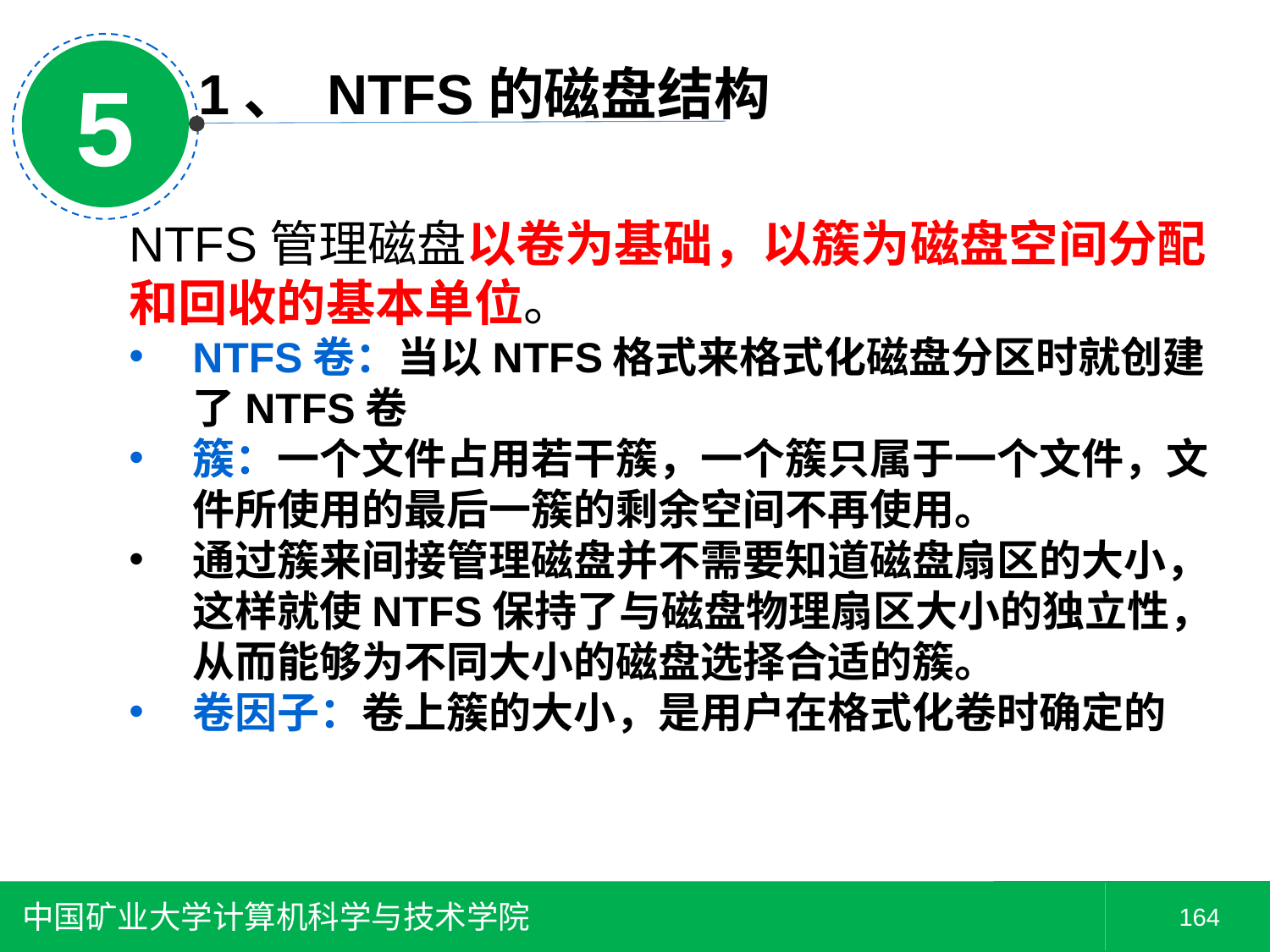

5
1、 NTFS的磁盘结构

NTFS管理磁盘以卷为基础，以簇为磁盘空间分配和回收的基本单位。
NTFS卷：当以NTFS格式来格式化磁盘分区时就创建了NTFS卷
簇：一个文件占用若干簇，一个簇只属于一个文件，文件所使用的最后一簇的剩余空间不再使用。
通过簇来间接管理磁盘并不需要知道磁盘扇区的大小，这样就使NTFS保持了与磁盘物理扇区大小的独立性，从而能够为不同大小的磁盘选择合适的簇。
卷因子：卷上簇的大小，是用户在格式化卷时确定的